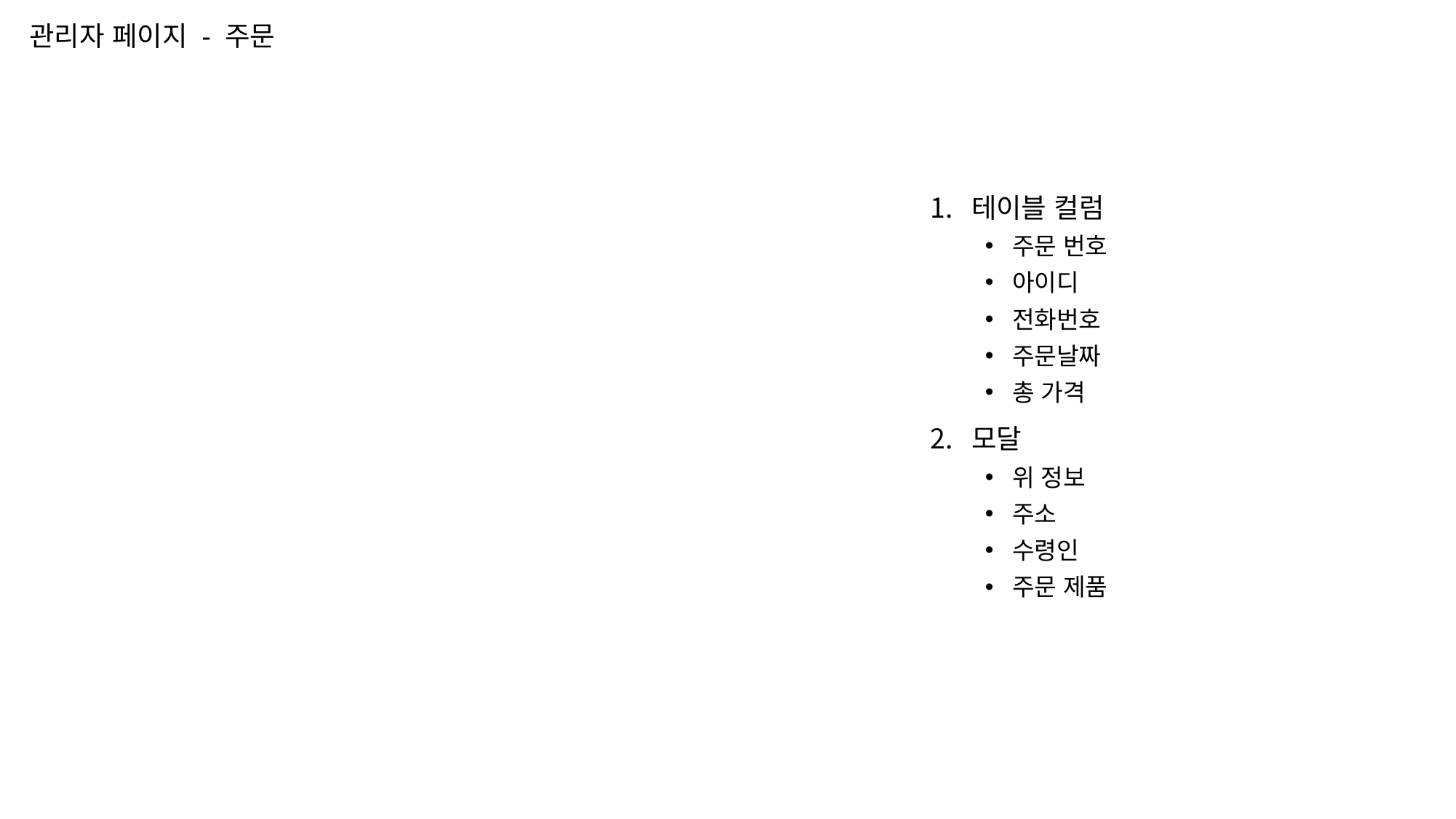

# 관리자 페이지 - 주문
테이블 컬럼
주문 번호
아이디
전화번호
주문날짜
총 가격
모달
위 정보
주소
수령인
주문 제품